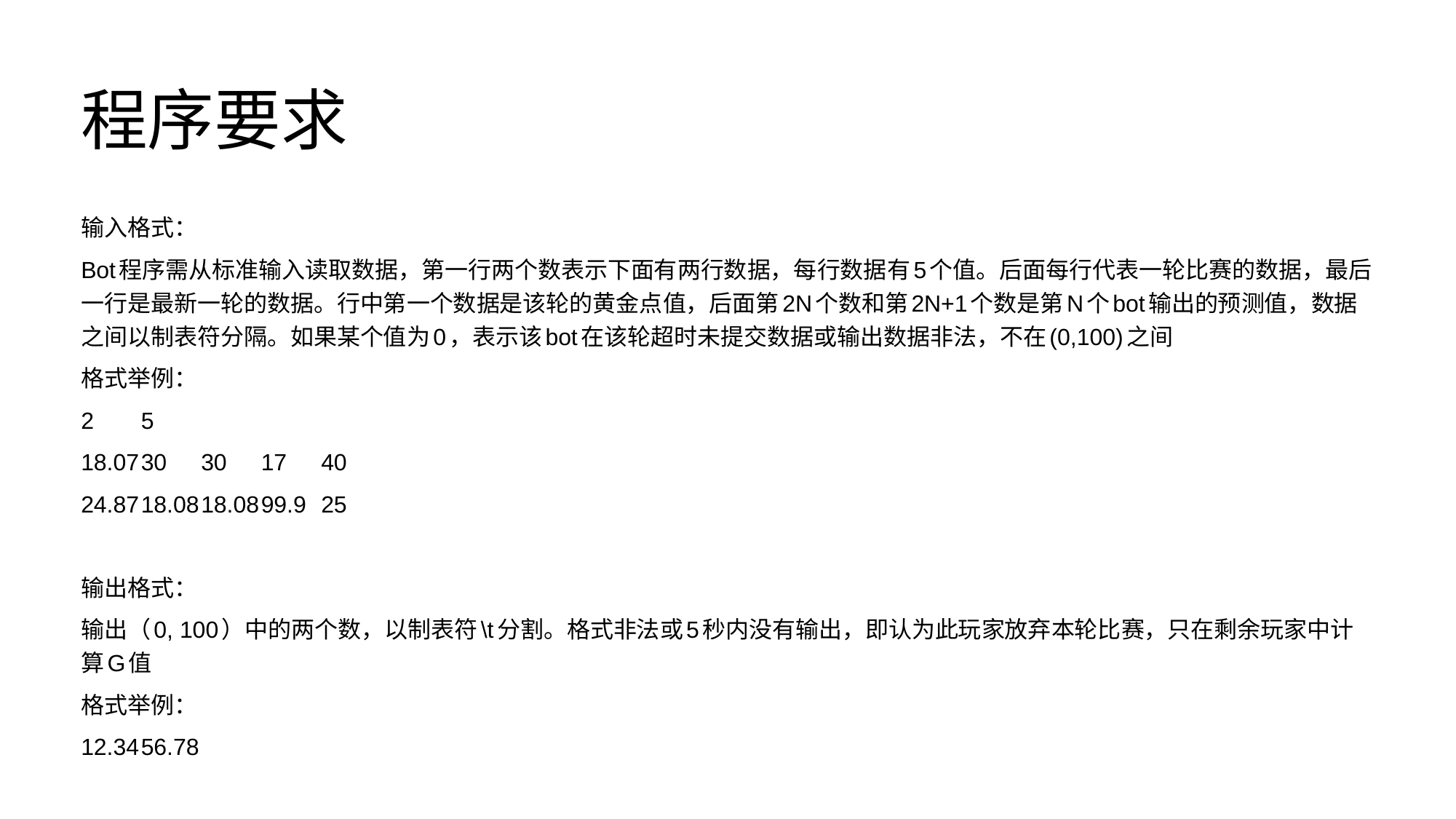

# 程序要求
输入格式：
Bot程序需从标准输入读取数据，第一行两个数表示下面有两行数据，每行数据有5个值。后面每行代表一轮比赛的数据，最后一行是最新一轮的数据。行中第一个数据是该轮的黄金点值，后面第2N个数和第2N+1个数是第N个bot输出的预测值，数据之间以制表符分隔。如果某个值为0，表示该bot在该轮超时未提交数据或输出数据非法，不在(0,100)之间
格式举例：
2	5
18.07	30	30	17	40
24.87	18.08	18.08	99.9	25

输出格式：
输出（0, 100）中的两个数，以制表符\t分割。格式非法或5秒内没有输出，即认为此玩家放弃本轮比赛，只在剩余玩家中计算G值
格式举例：
12.34	56.78